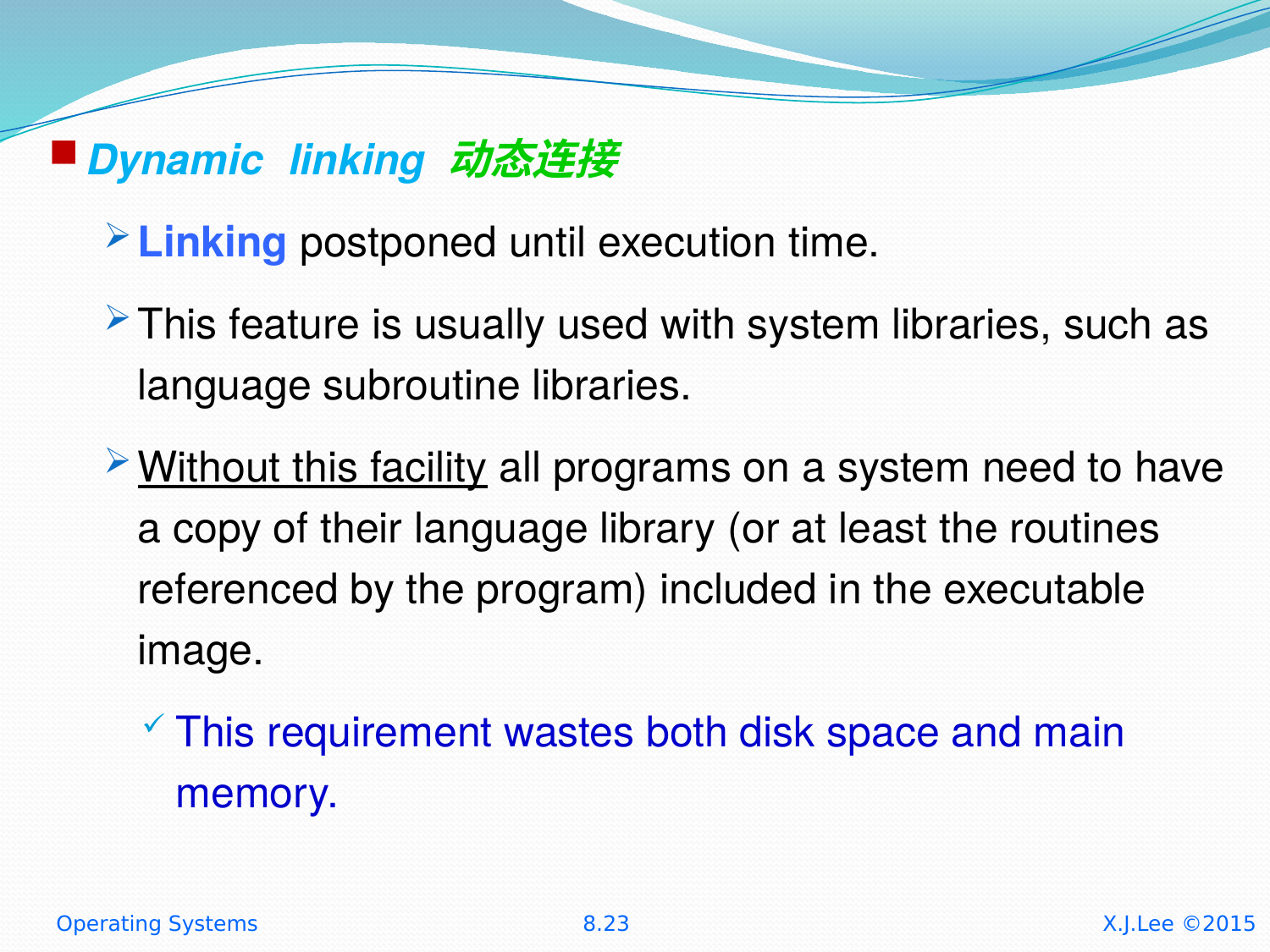

Dynamic linking 动态连接
Linking postponed until execution time.
This feature is usually used with system libraries, such as language subroutine libraries.
Without this facility all programs on a system need to have a copy of their language library (or at least the routines referenced by the program) included in the executable image.
This requirement wastes both disk space and main memory.
Operating Systems
8.23
X.J.Lee ©2015